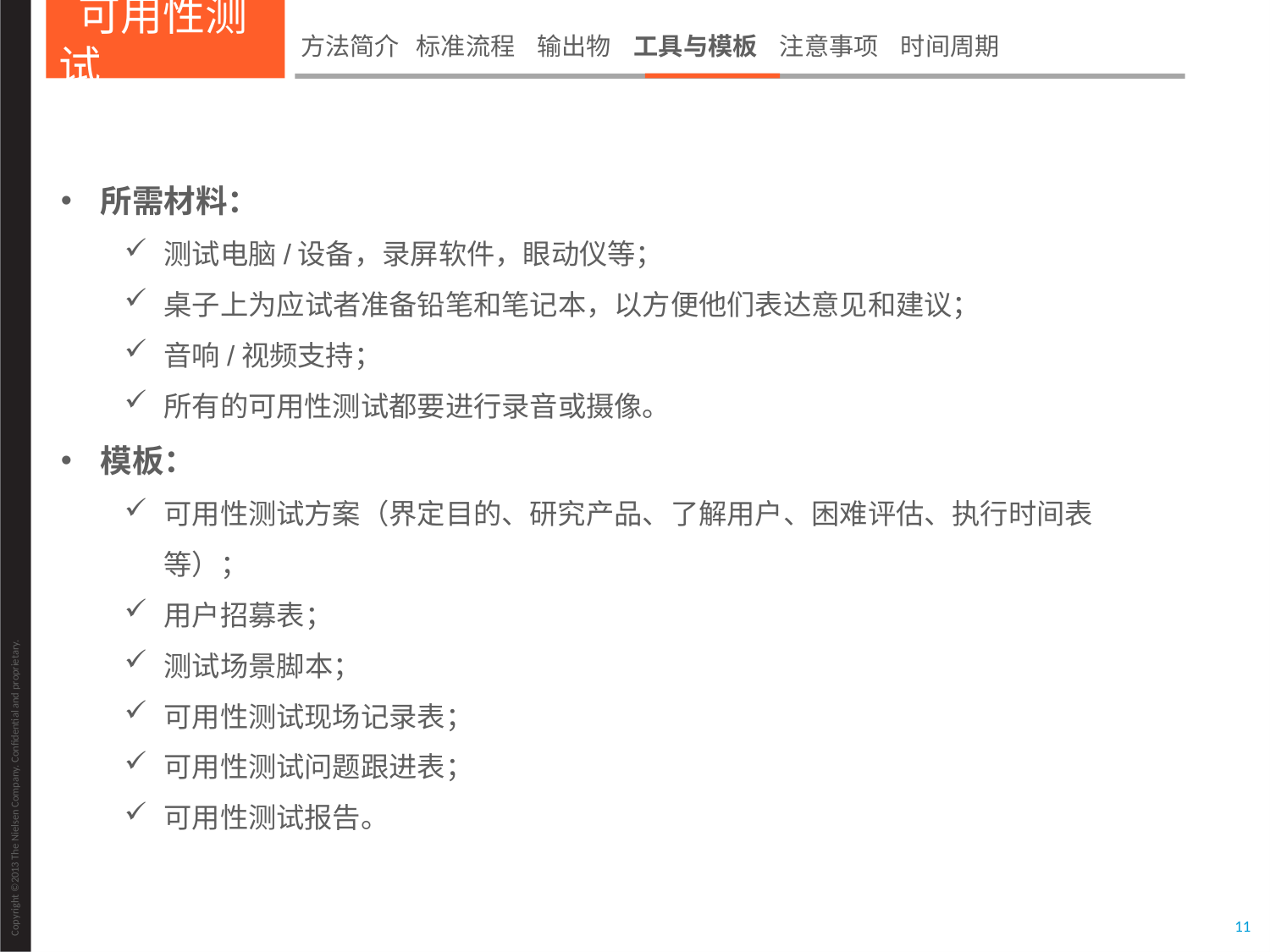

可用性测试
方法简介   标准流程    输出物    工具与模板    注意事项    时间周期

所需材料：
测试电脑/设备，录屏软件，眼动仪等；
桌子上为应试者准备铅笔和笔记本，以方便他们表达意见和建议；
音响/视频支持；
所有的可用性测试都要进行录音或摄像。
模板：
可用性测试方案（界定目的、研究产品、了解用户、困难评估、执行时间表等）；
用户招募表；
测试场景脚本；
可用性测试现场记录表；
可用性测试问题跟进表；
可用性测试报告。